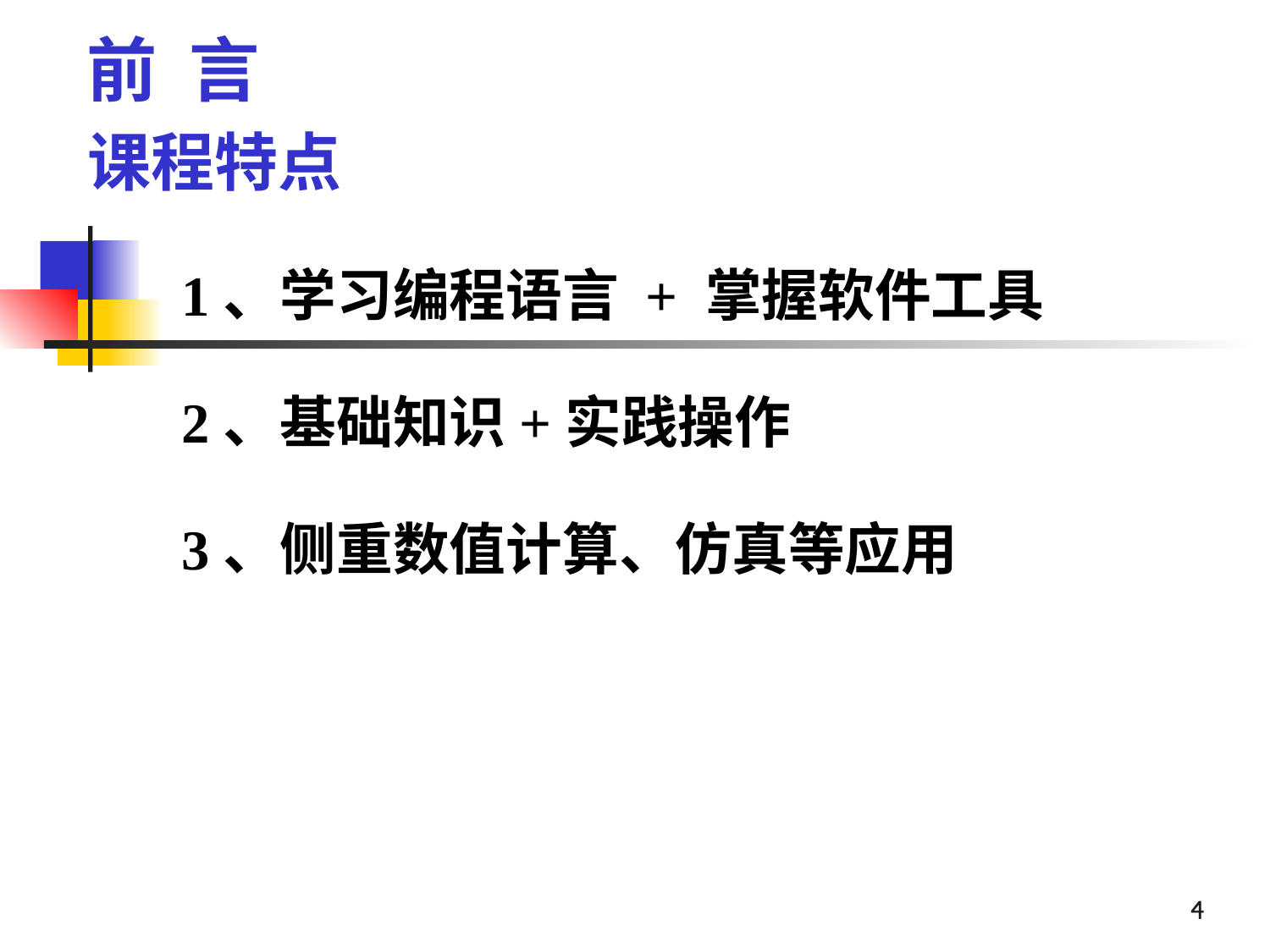

# 前  言
课程特点
1、学习编程语言 + 掌握软件工具
2、基础知识+实践操作
3、侧重数值计算、仿真等应用
4